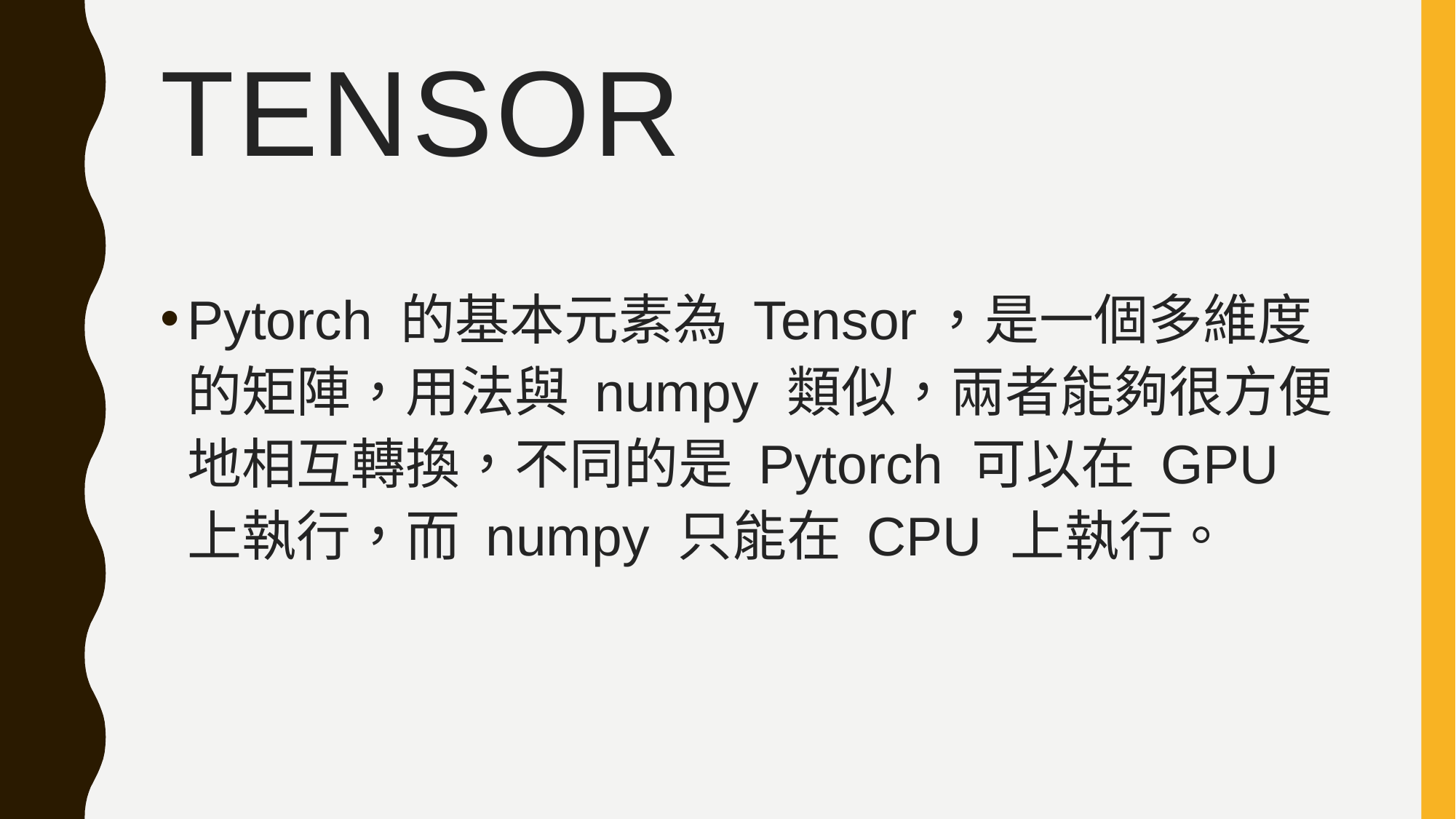

# Tensor
Pytorch 的基本元素為 Tensor，是一個多維度的矩陣，用法與 numpy 類似，兩者能夠很方便地相互轉換，不同的是 Pytorch 可以在 GPU 上執行，而 numpy 只能在 CPU 上執行。